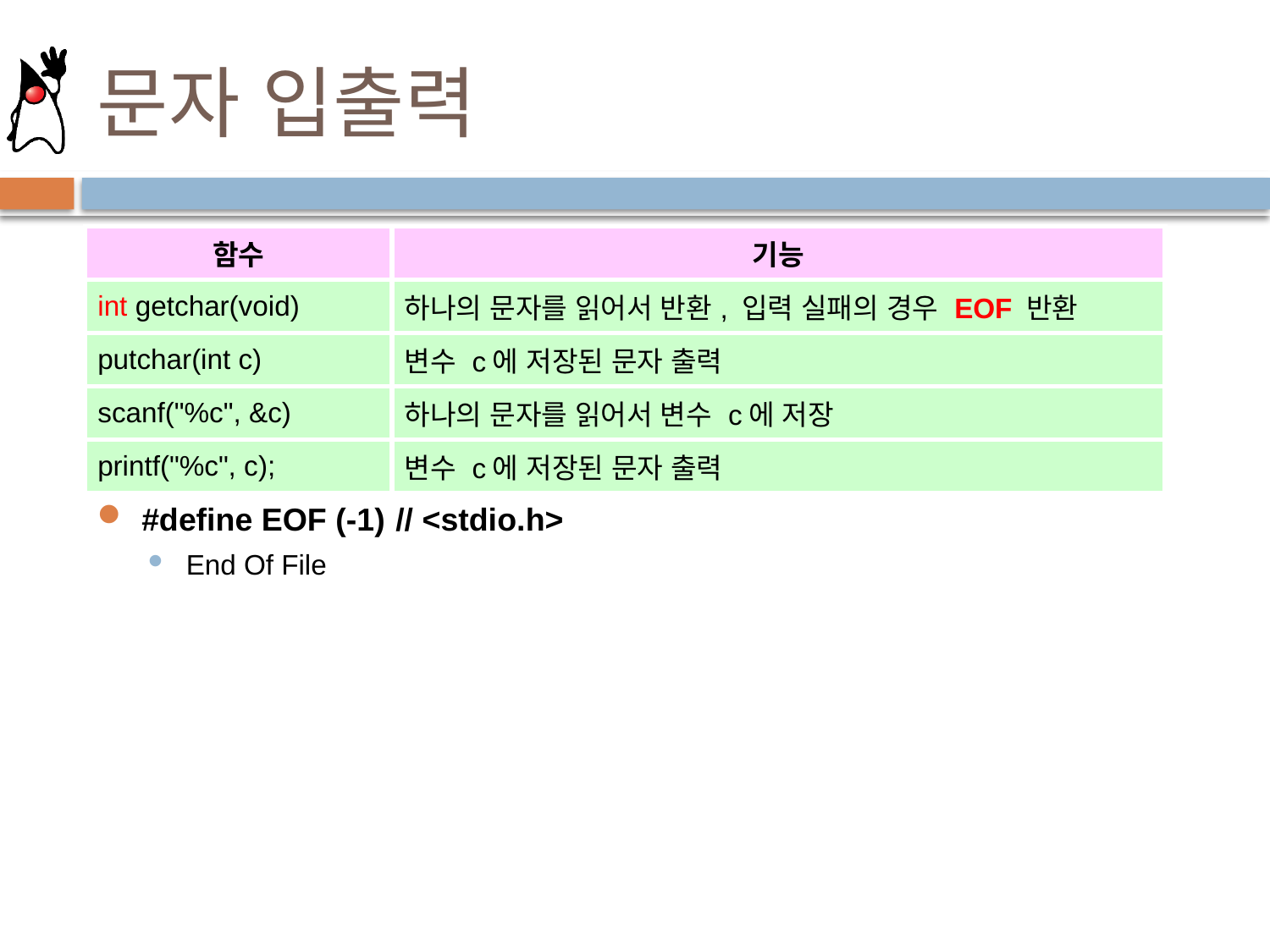

# 문자 입출력
| 함수 | 기능 |
| --- | --- |
| int getchar(void) | 하나의 문자를 읽어서 반환, 입력 실패의 경우 EOF 반환 |
| putchar(int c) | 변수 c에 저장된 문자 출력 |
| scanf("%c", &c) | 하나의 문자를 읽어서 변수 c에 저장 |
| printf("%c", c); | 변수 c에 저장된 문자 출력 |

#define EOF (-1)	// <stdio.h>
End Of File